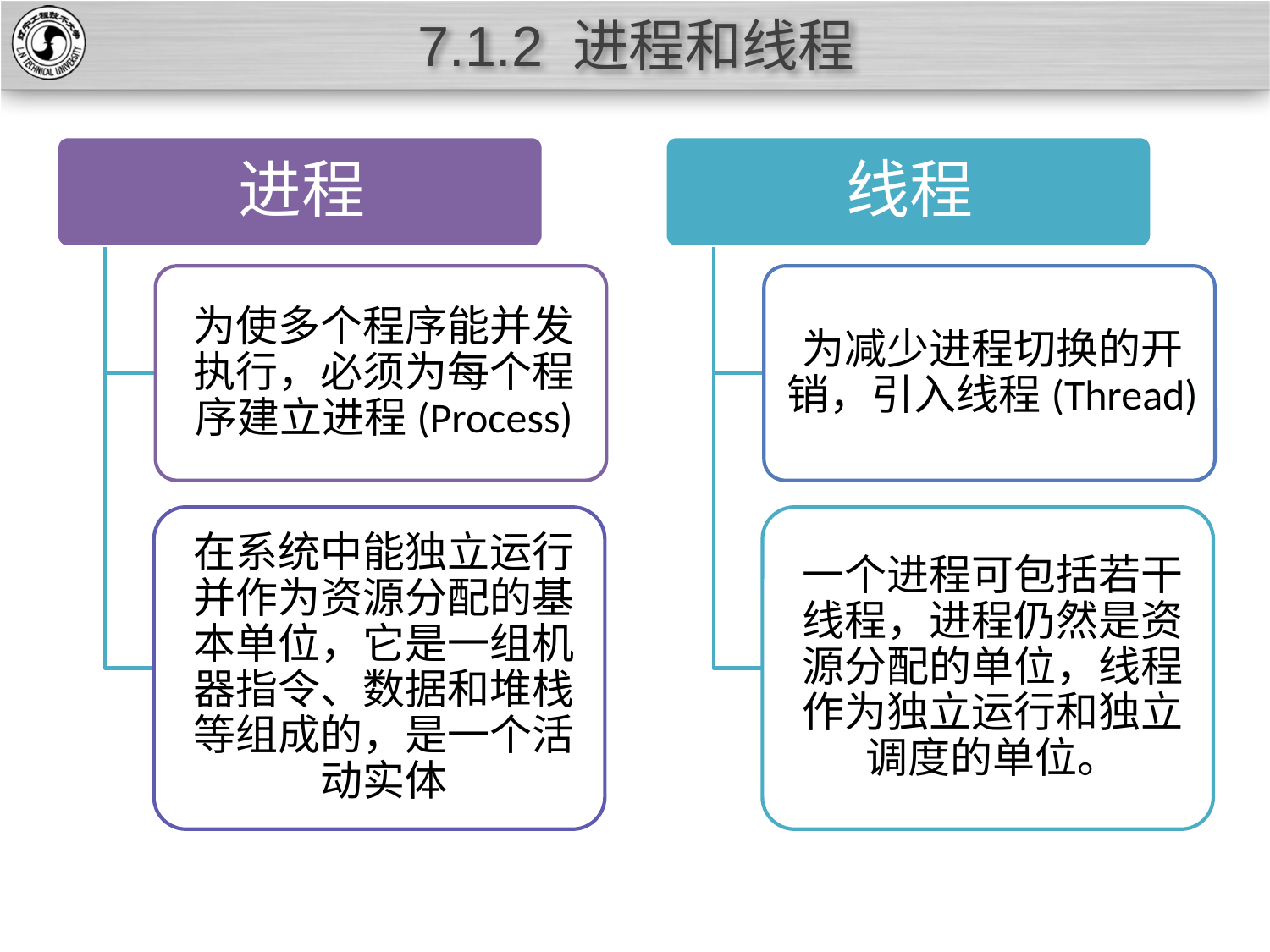

# 7.1.2 进程和线程
进程
为使多个程序能并发执行，必须为每个程序建立进程(Process)
在系统中能独立运行并作为资源分配的基本单位，它是一组机器指令、数据和堆栈等组成的，是一个活动实体
线程
为减少进程切换的开销，引入线程(Thread)
一个进程可包括若干线程，进程仍然是资源分配的单位，线程作为独立运行和独立调度的单位。